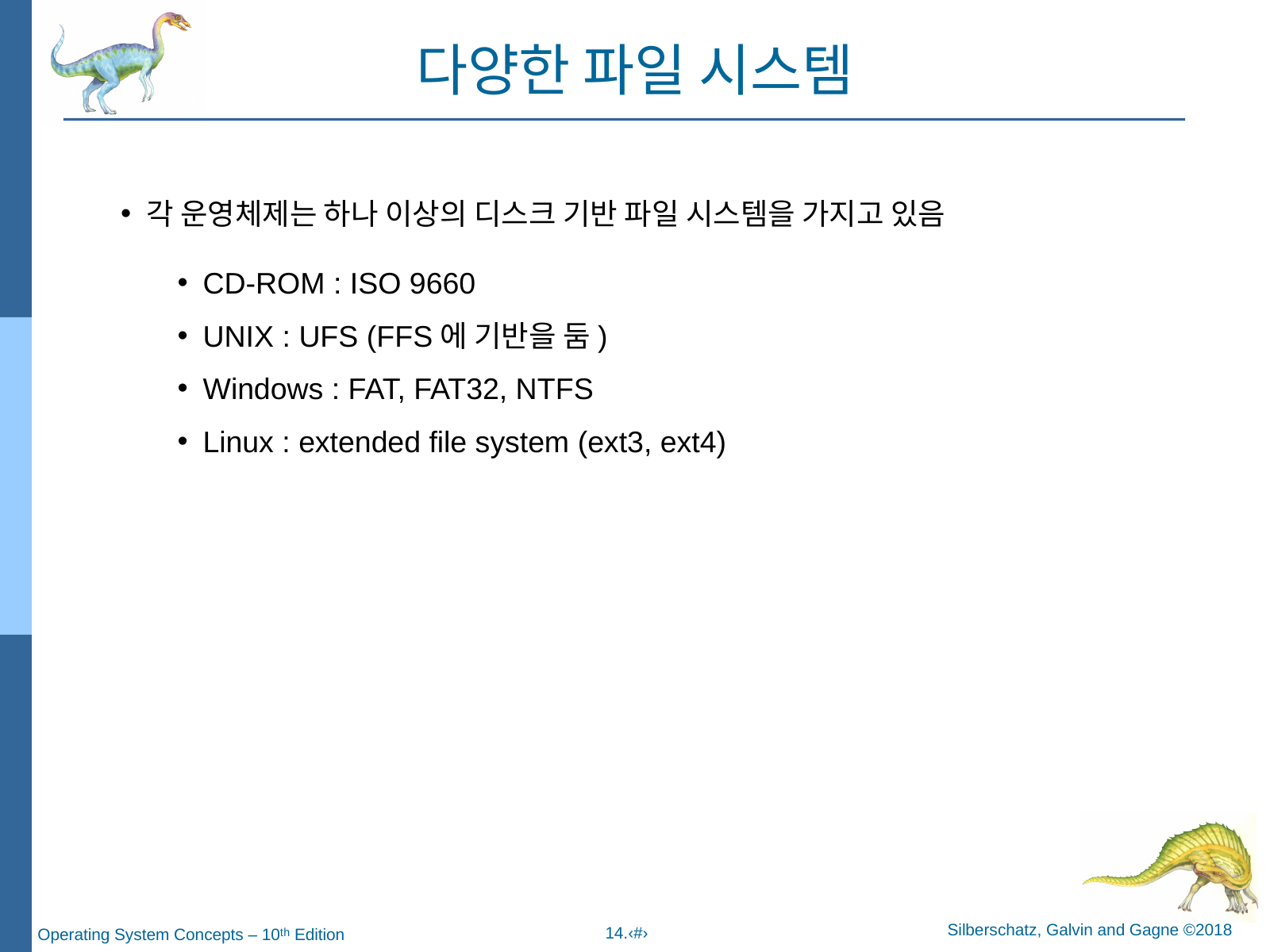

다양한 파일 시스템

각 운영체제는 하나 이상의 디스크 기반 파일 시스템을 가지고 있음
CD-ROM : ISO 9660
UNIX : UFS (FFS에 기반을 둠)
Windows : FAT, FAT32, NTFS
Linux : extended file system (ext3, ext4)

Silberschatz, Galvin and Gagne ©2018
14.‹#›
Operating System Concepts – 10ᵗʰ Edition